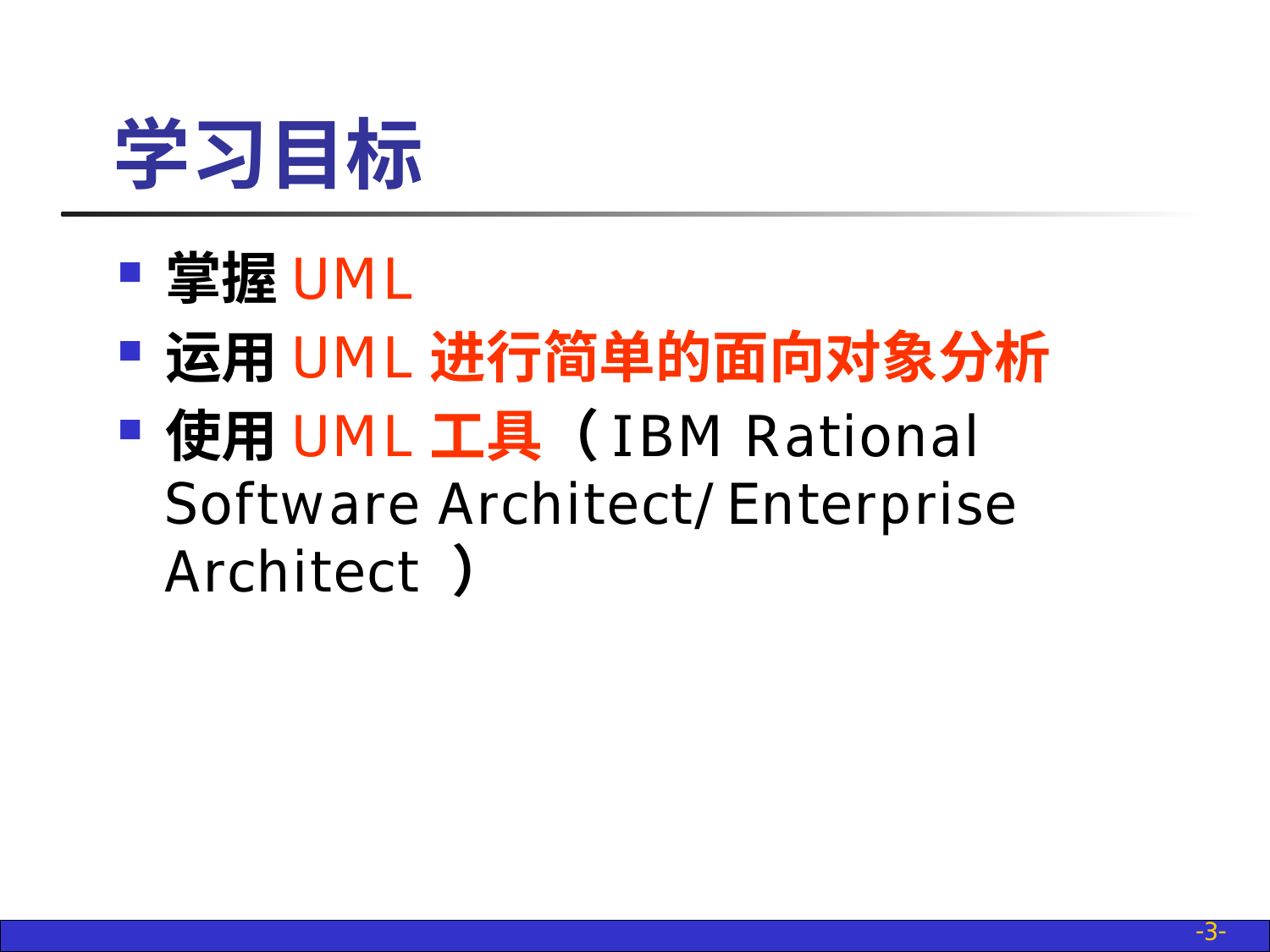

# 学习目标
掌握UML
运用UML进行简单的面向对象分析
使用UML工具（IBM Rational Software Architect/Enterprise Architect ）
-3-